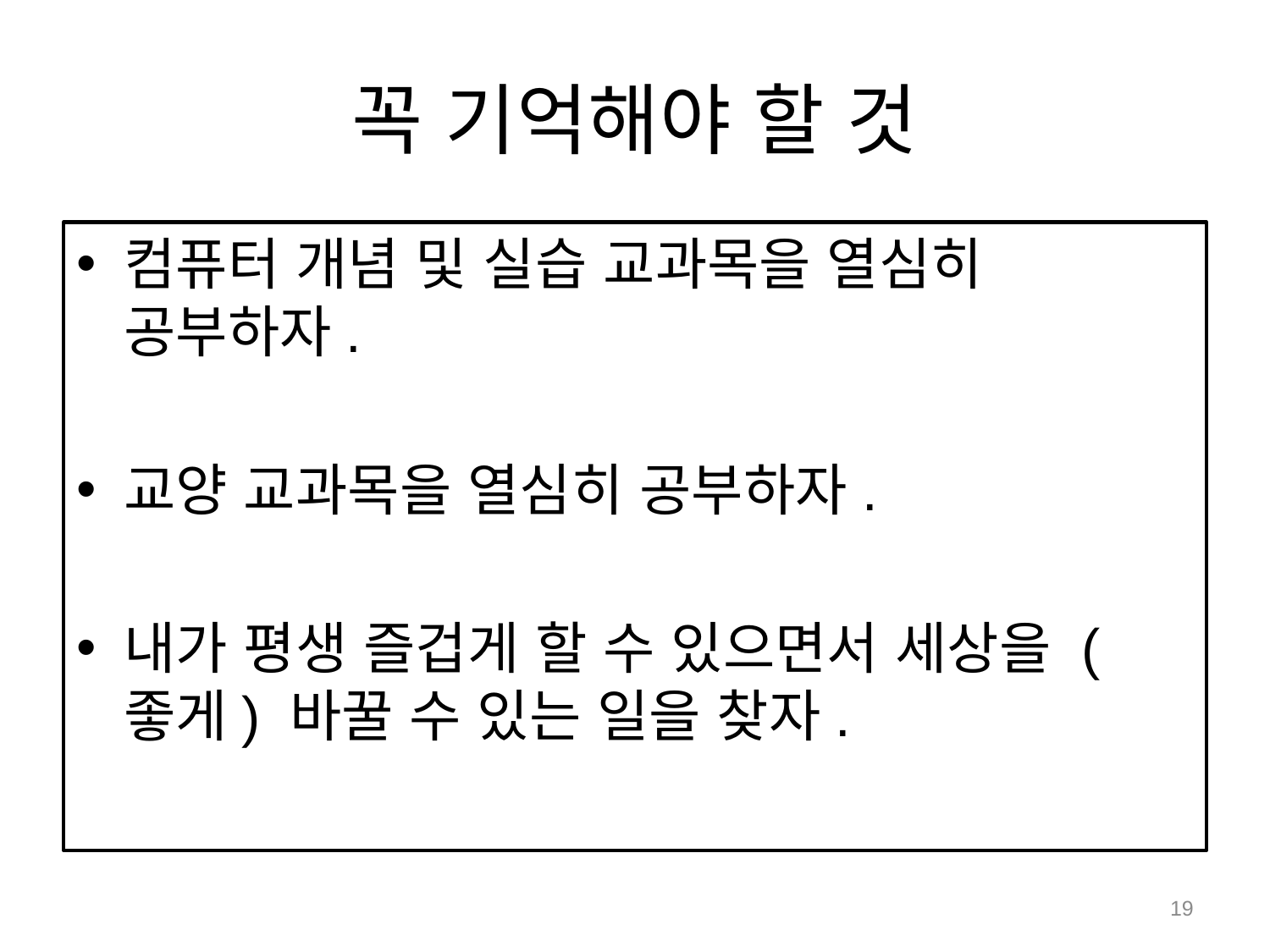

# 꼭 기억해야 할 것
컴퓨터 개념 및 실습 교과목을 열심히    공부하자.

교양 교과목을 열심히 공부하자.

내가 평생 즐겁게 할 수 있으면서 세상을 (좋게) 바꿀 수 있는 일을 찾자.

19